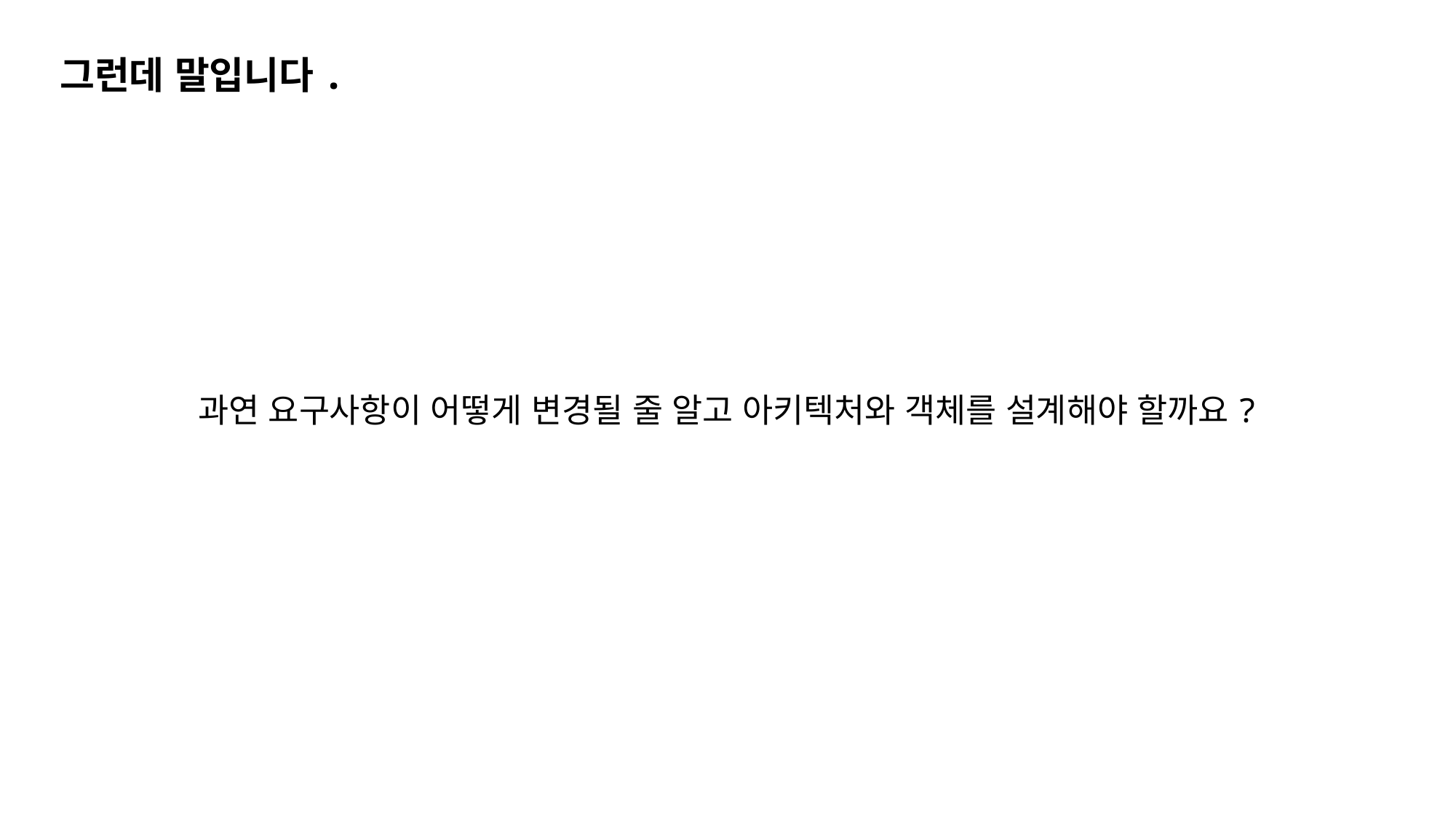

그런데 말입니다.
과연 요구사항이 어떻게 변경될 줄 알고 아키텍처와 객체를 설계해야 할까요?